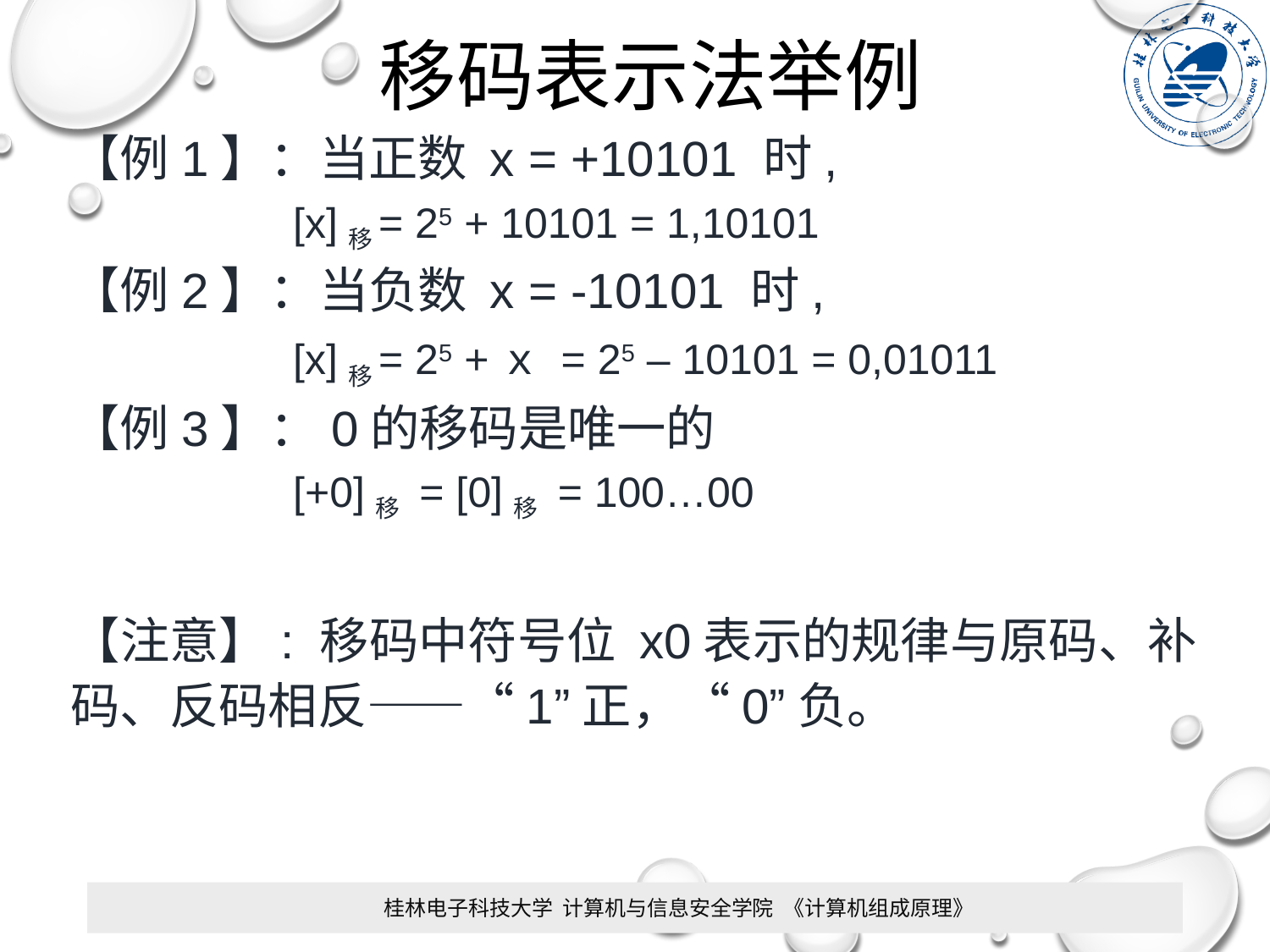

# 移码表示法举例
【例1】：当正数 x = +10101 时,
	[x]移= 25 + 10101 = 1,10101
【例2】：当负数 x = -10101 时,
	[x]移= 25 +ｘ = 25 – 10101 = 0,01011
【例3】：0的移码是唯一的
	[+0]移 = [­0]移 = 100…00

【注意】: 移码中符号位 x0表示的规律与原码、补码、反码相反——“1”正，“0”负。

桂林电子科技大学  计算机与信息安全学院  《计算机组成原理》

23